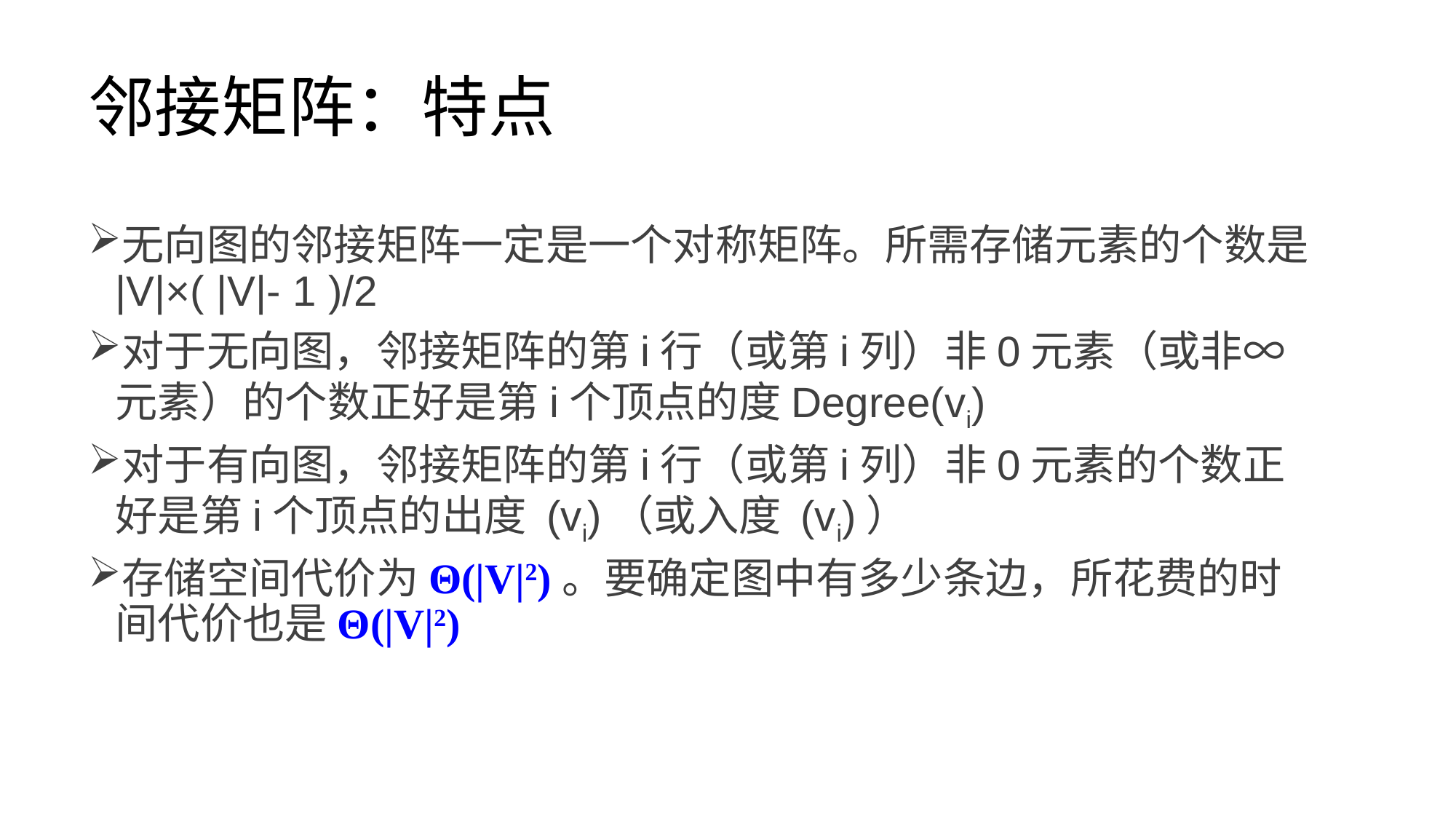

# 邻接矩阵：特点
无向图的邻接矩阵一定是一个对称矩阵。所需存储元素的个数是|V|×( |V|- 1 )/2
对于无向图，邻接矩阵的第i行（或第i列）非0元素（或非∞元素）的个数正好是第i个顶点的度Degree(vi)
对于有向图，邻接矩阵的第i行（或第i列）非0元素的个数正好是第i个顶点的出度 (vi)（或入度 (vi)）
存储空间代价为Θ(|V|2)。要确定图中有多少条边，所花费的时间代价也是Θ(|V|2)